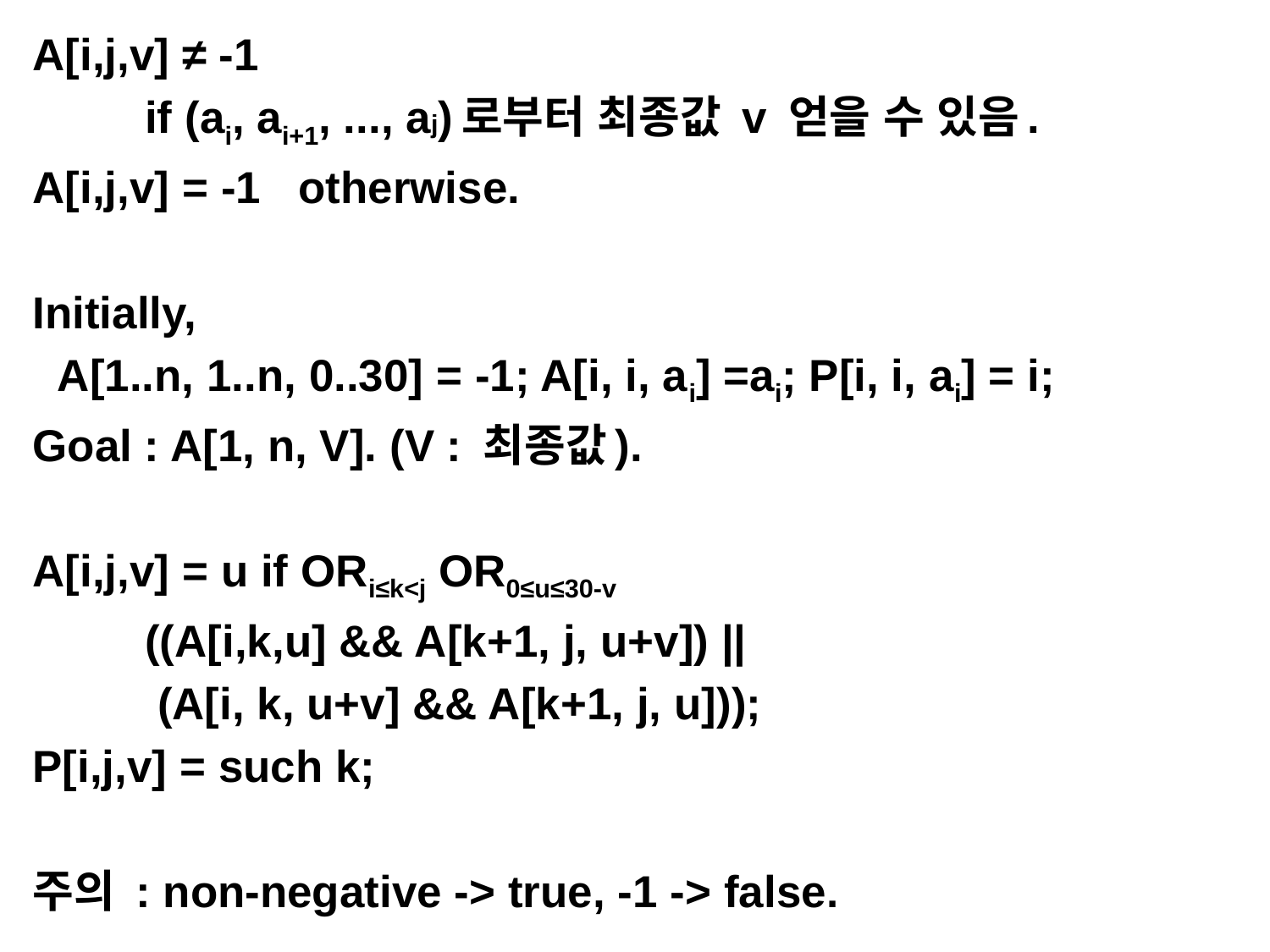

A[i,j,v] ≠ -1
         if (ai, ai+1, ..., aj)로부터 최종값 v 얻을 수 있음.
A[i,j,v] = -1   otherwise.

Initially,
  A[1..n, 1..n, 0..30] = -1; A[i, i, ai] =ai; P[i, i, ai] = i;
Goal : A[1, n, V]. (V : 최종값).

A[i,j,v] = u if ORi≤k<j OR0≤u≤30-v
         ((A[i,k,u] && A[k+1, j, u+v]) ||
          (A[i, k, u+v] && A[k+1, j, u]));
P[i,j,v] = such k;

주의 : non-negative -> true, -1 -> false.